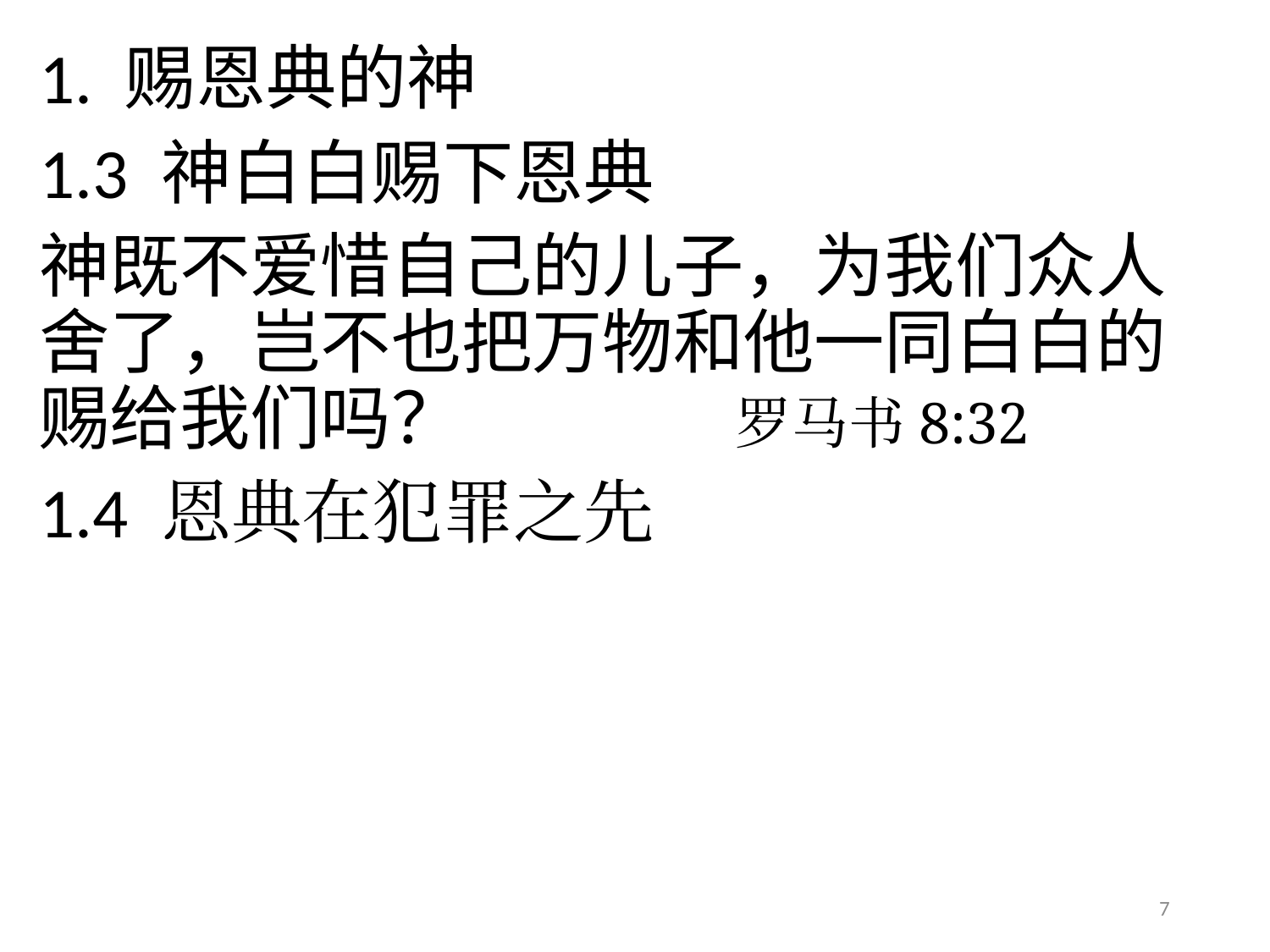

# 1. 赐恩典的神
1.3 神白白赐下恩典
神既不爱惜自己的儿子，为我们众人舍了，岂不也把万物和他一同白白的赐给我们吗？                  罗马书8:32
1.4 恩典在犯罪之先
7